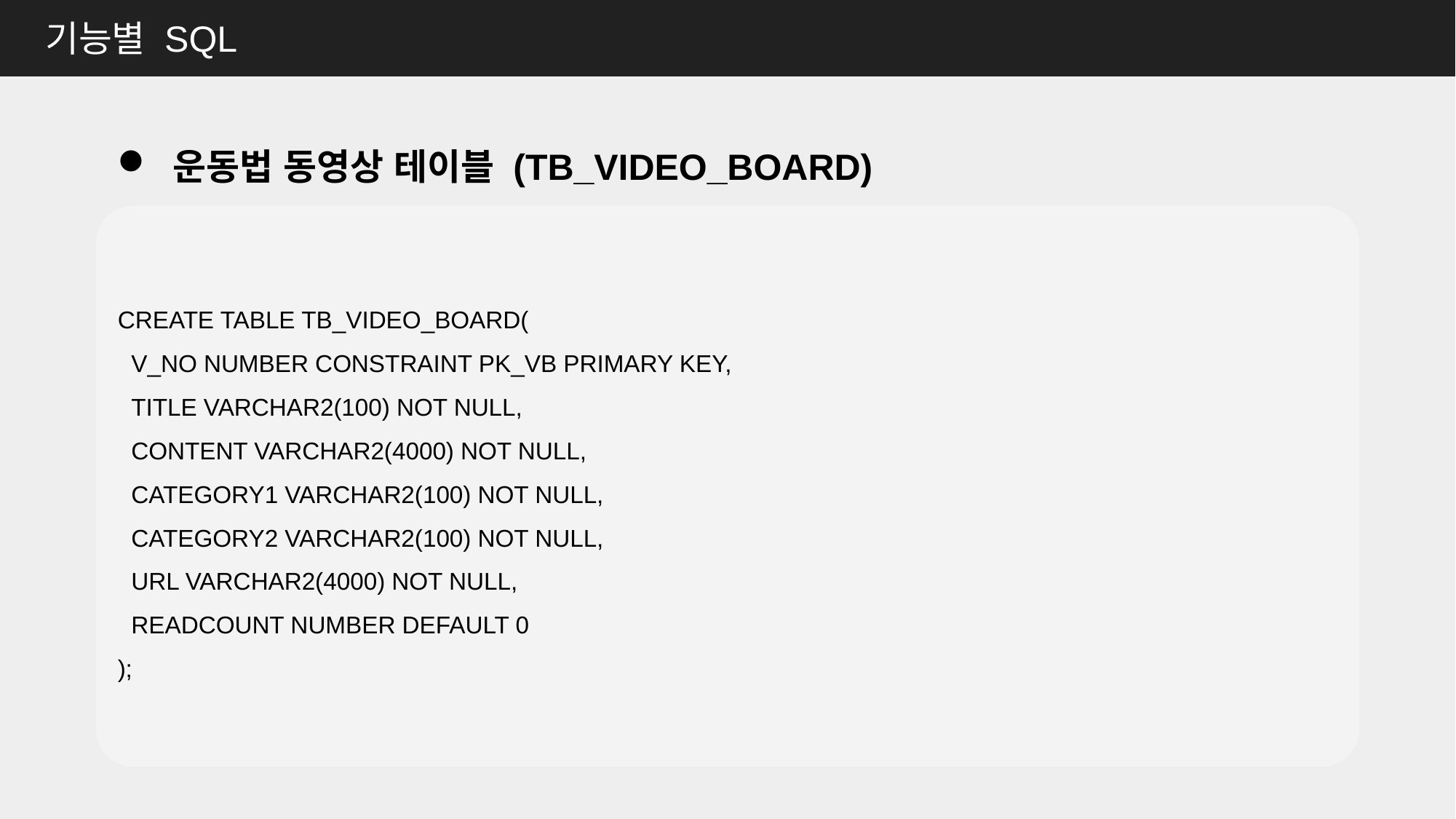

기능별 SQL
 운동법 동영상 테이블 (TB_VIDEO_BOARD)
CREATE TABLE TB_VIDEO_BOARD(
  V_NO NUMBER CONSTRAINT PK_VB PRIMARY KEY,
  TITLE VARCHAR2(100) NOT NULL,
  CONTENT VARCHAR2(4000) NOT NULL,
  CATEGORY1 VARCHAR2(100) NOT NULL,
  CATEGORY2 VARCHAR2(100) NOT NULL,
  URL VARCHAR2(4000) NOT NULL,
  READCOUNT NUMBER DEFAULT 0
);